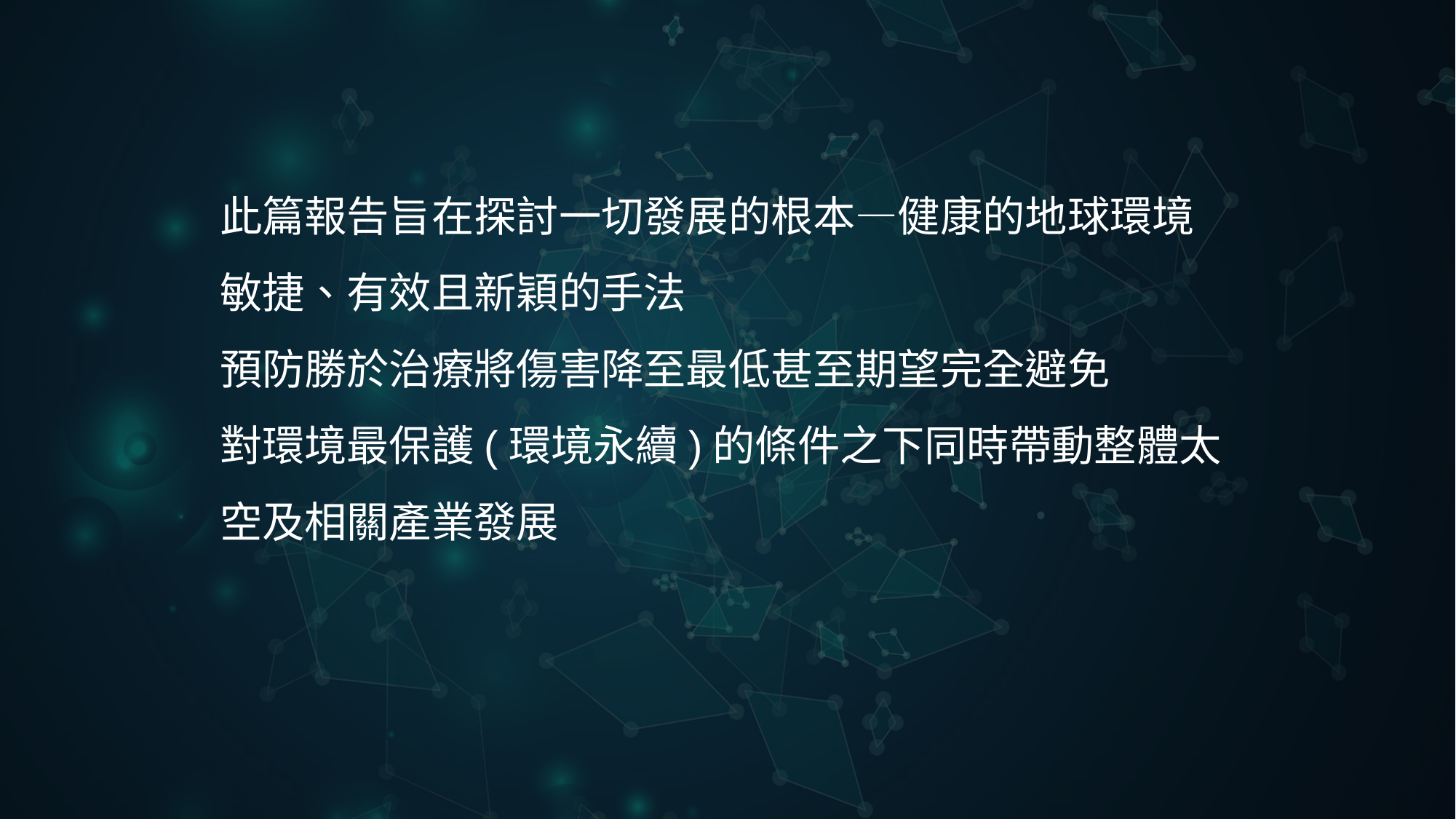

此篇報告旨在探討一切發展的根本—健康的地球環境
敏捷、有效且新穎的手法
預防勝於治療將傷害降至最低甚至期望完全避免
對環境最保護(環境永續)的條件之下同時帶動整體太空及相關產業發展